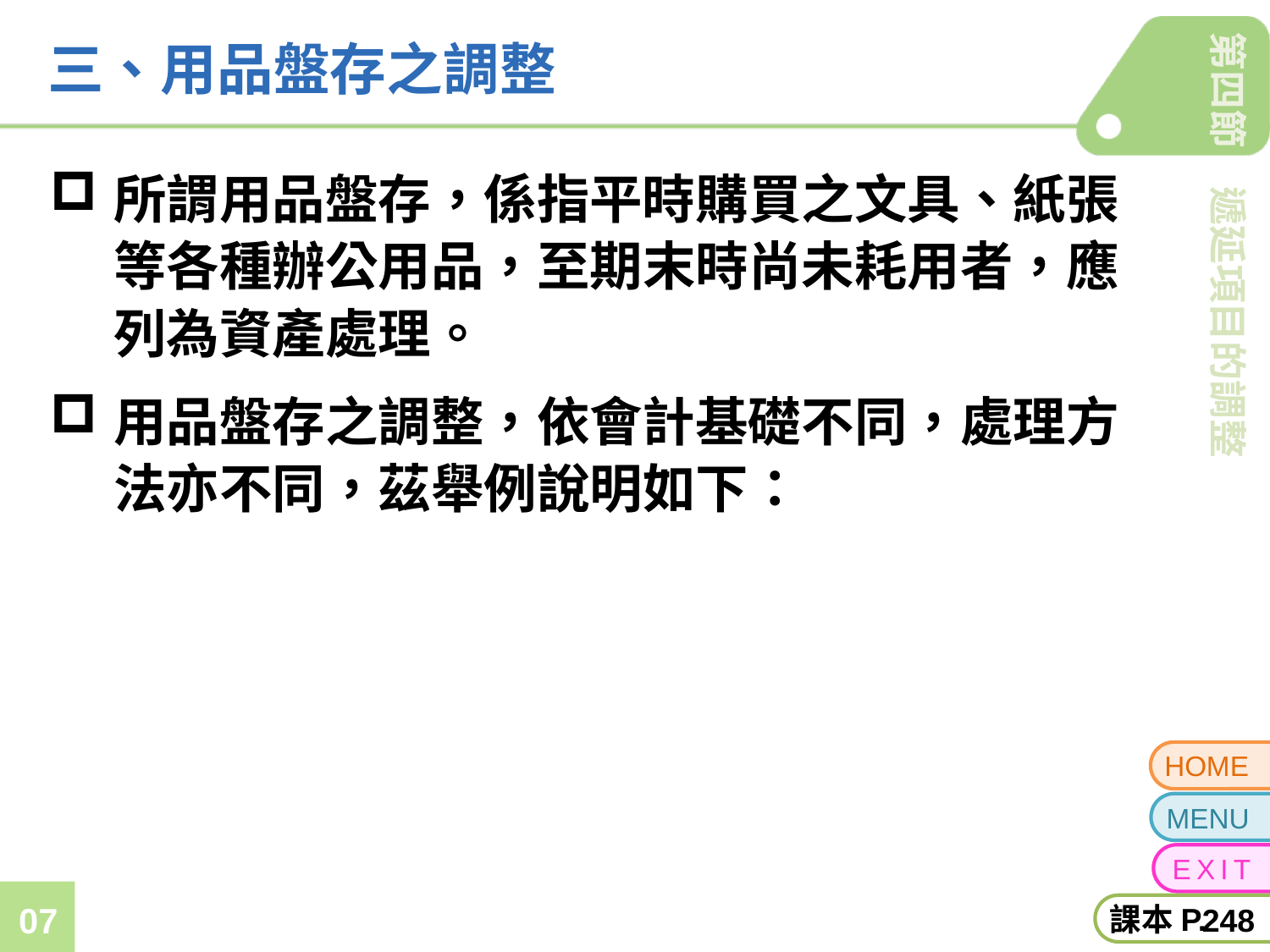

# 三、用品盤存之調整
所謂用品盤存，係指平時購買之文具、紙張等各種辦公用品，至期末時尚未耗用者，應列為資產處理。
用品盤存之調整，依會計基礎不同，處理方法亦不同，茲舉例說明如下：
248